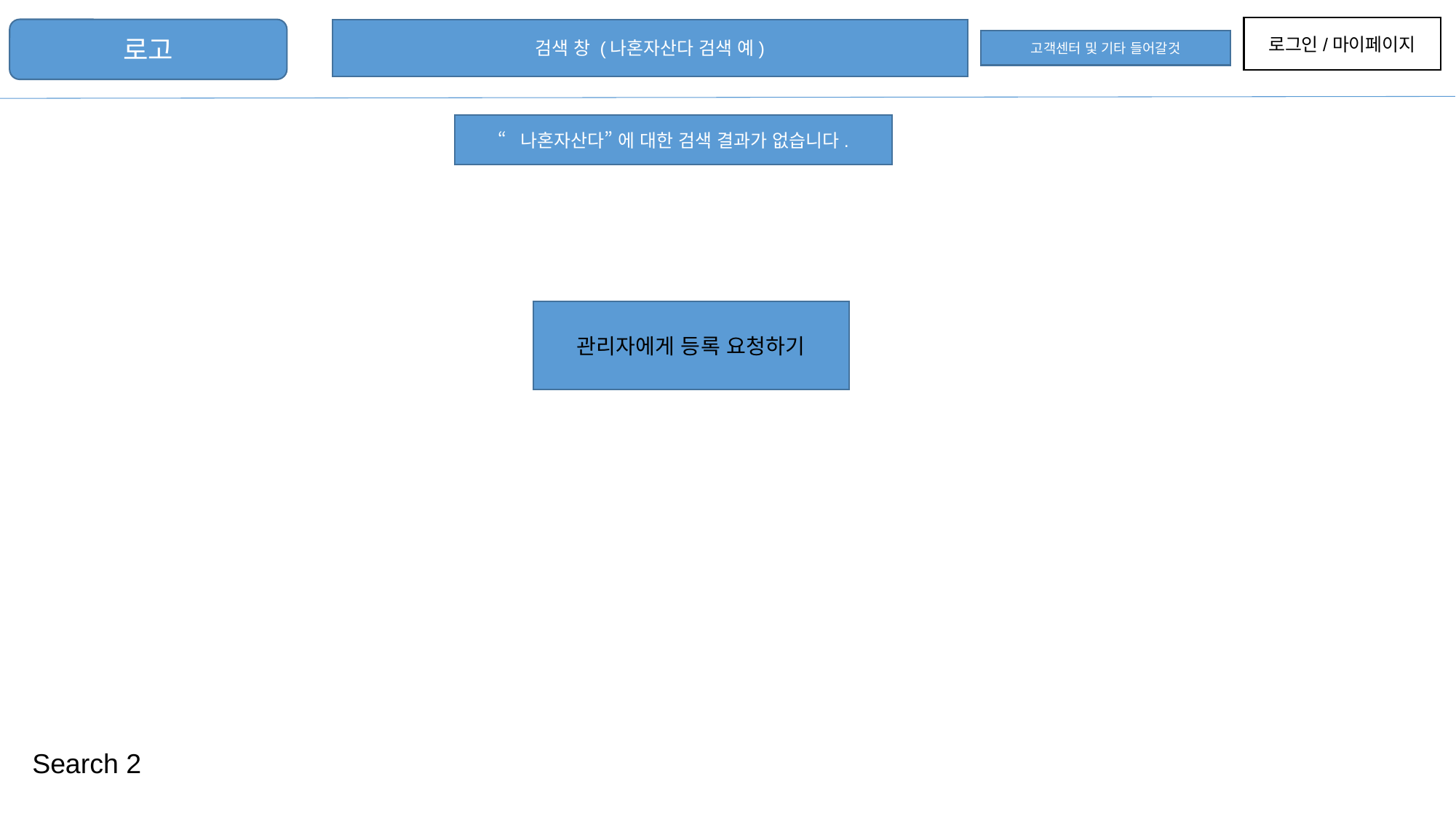

로그인/마이페이지
로고
검색 창 (나혼자산다 검색 예)
고객센터 및 기타 들어갈것
“나혼자산다” 에 대한 검색 결과가 없습니다.
관리자에게 등록 요청하기
Search 2